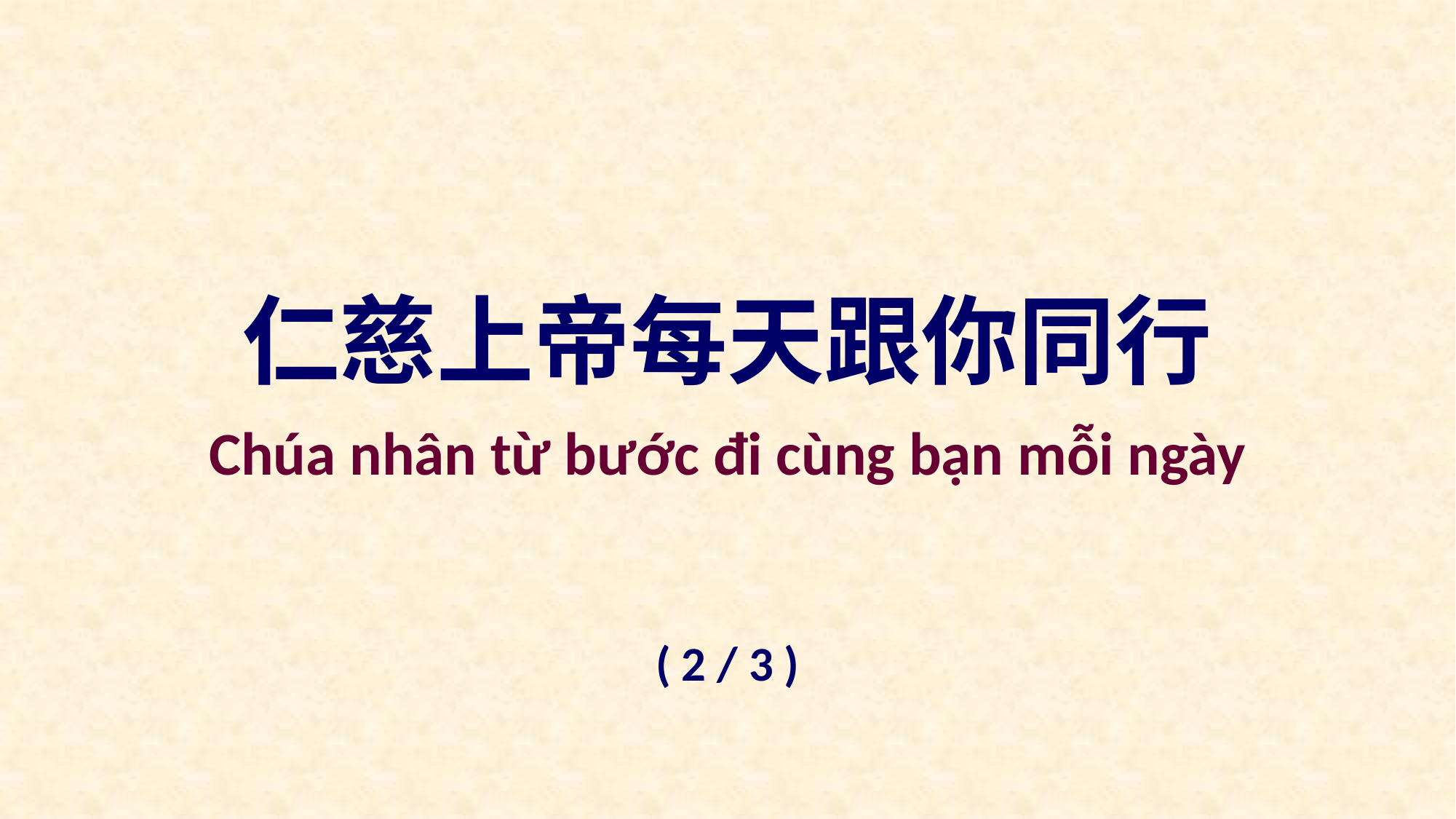

仁慈上帝每天跟你同行
Chúa nhân từ bước đi cùng bạn mỗi ngày
( 2 / 3 )